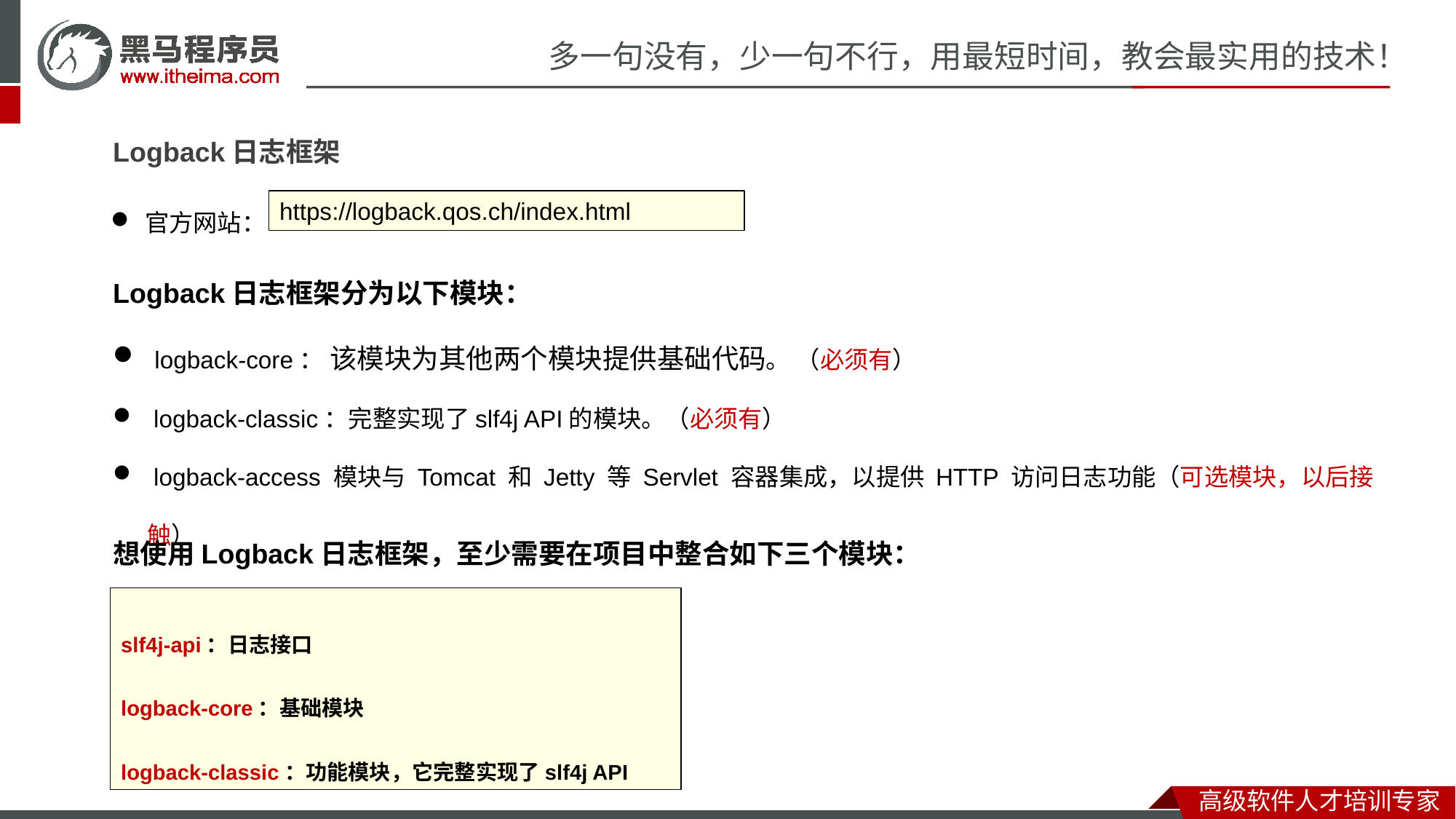

Logback日志框架
官方网站：

https://logback.qos.ch/index.html
Logback日志框架分为以下模块：
 logback-core： 该模块为其他两个模块提供基础代码。 （必须有）
 logback-classic：完整实现了slf4j API的模块。（必须有）
 logback-access 模块与 Tomcat 和 Jetty 等 Servlet 容器集成，以提供 HTTP 访问日志功能（可选模块，以后接触）

想使用Logback日志框架，至少需要在项目中整合如下三个模块：
slf4j-api：日志接口
logback-core：基础模块
logback-classic：功能模块，它完整实现了slf4j API